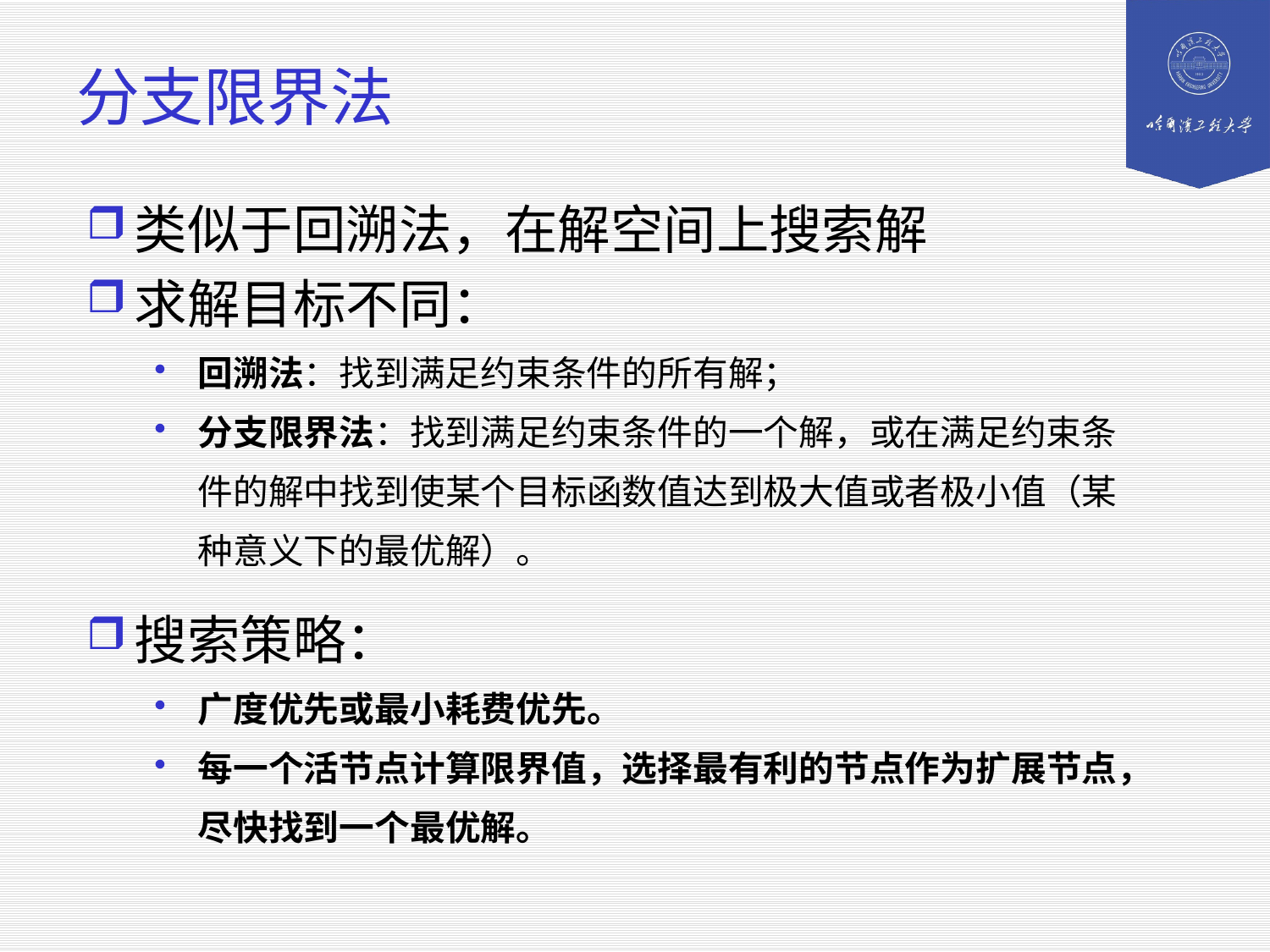

# 分支限界法
类似于回溯法，在解空间上搜索解
求解目标不同：
回溯法：找到满足约束条件的所有解；
分支限界法：找到满足约束条件的一个解，或在满足约束条件的解中找到使某个目标函数值达到极大值或者极小值（某种意义下的最优解）。
搜索策略：
广度优先或最小耗费优先。
每一个活节点计算限界值，选择最有利的节点作为扩展节点，尽快找到一个最优解。